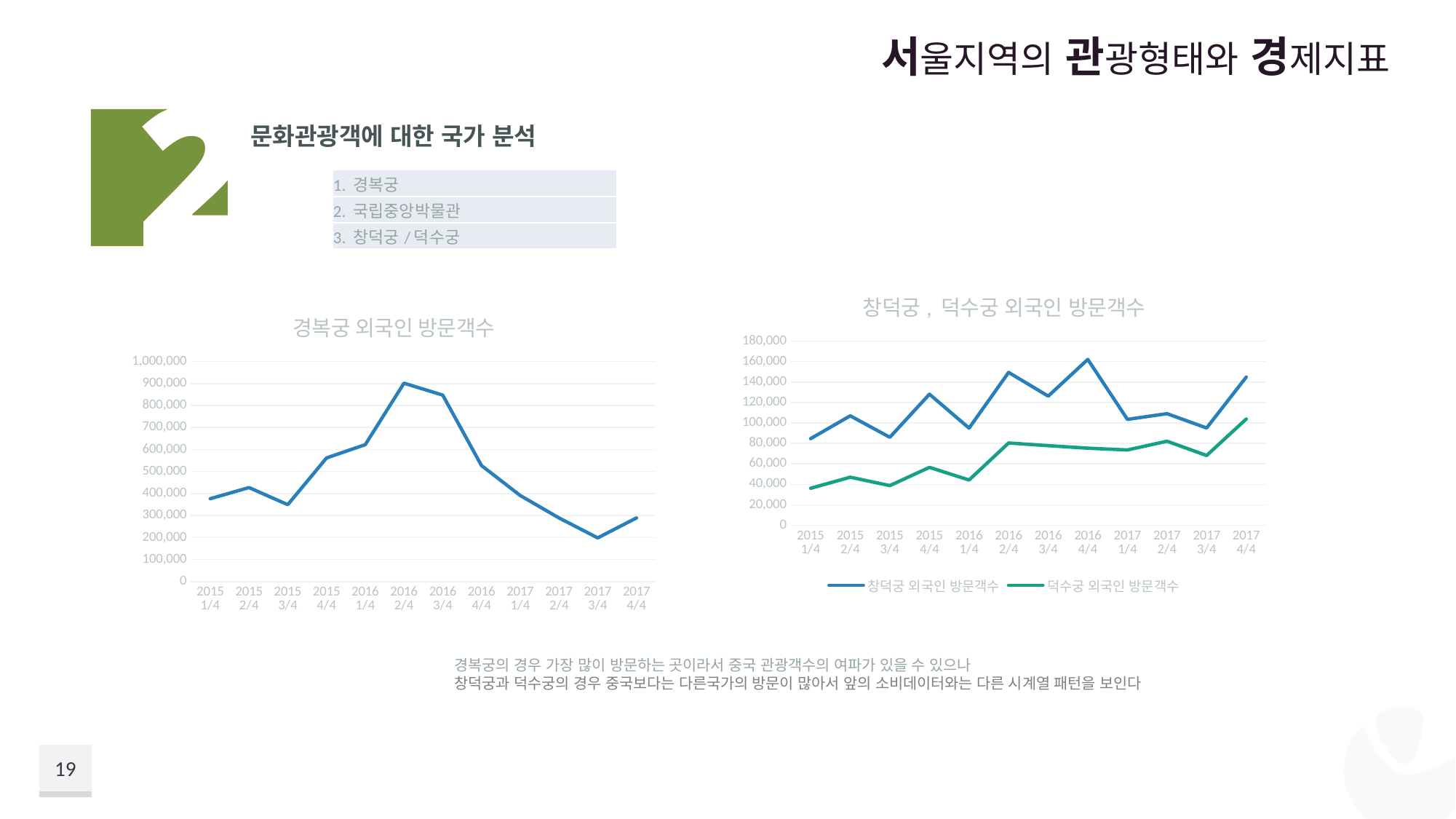

서울지역의 관광형태와 경제지표

문화관광객에 대한 국가 분석
| 1. 경복궁 |
| --- |
| 2. 국립중앙박물관 |
| 3. 창덕궁/덕수궁 |

### Chart: 창덕궁, 덕수궁 외국인 방문객수

| Category | 창덕궁 외국인 방문객수 | 덕수궁 외국인 방문객수 |
|---|---|---|
| 2015 1/4 | 84662.0 | 36200.0 |
| 2015 2/4 | 106990.0 | 46984.0 |
| 2015 3/4 | 85995.0 | 38804.0 |
| 2015 4/4 | 128133.0 | 56605.0 |
| 2016 1/4 | 94987.0 | 44265.0 |
| 2016 2/4 | 149424.0 | 80402.0 |
| 2016 3/4 | 126227.0 | 77805.0 |
| 2016 4/4 | 162090.0 | 75310.0 |
| 2017 1/4 | 103512.0 | 73593.0 |
| 2017 2/4 | 109102.0 | 82144.0 |
| 2017 3/4 | 95102.0 | 68190.0 |
| 2017 4/4 | 144846.0 | 103828.0 |

### Chart:

| Category | 경복궁 외국인 방문객수 |
|---|---|
| 2015 1/4 | 376459.0 |
| 2015 2/4 | 427014.0 |
| 2015 3/4 | 349428.0 |
| 2015 4/4 | 561586.0 |
| 2016 1/4 | 622213.0 |
| 2016 2/4 | 901400.0 |
| 2016 3/4 | 847189.0 |
| 2016 4/4 | 527133.0 |
| 2017 1/4 | 391143.0 |
| 2017 2/4 | 289251.0 |
| 2017 3/4 | 198636.0 |
| 2017 4/4 | 289291.0 |
경복궁의 경우 가장 많이 방문하는 곳이라서 중국 관광객수의 여파가 있을 수 있으나
창덕궁과 덕수궁의 경우 중국보다는 다른국가의 방문이 많아서 앞의 소비데이터와는 다른 시계열 패턴을 보인다
19